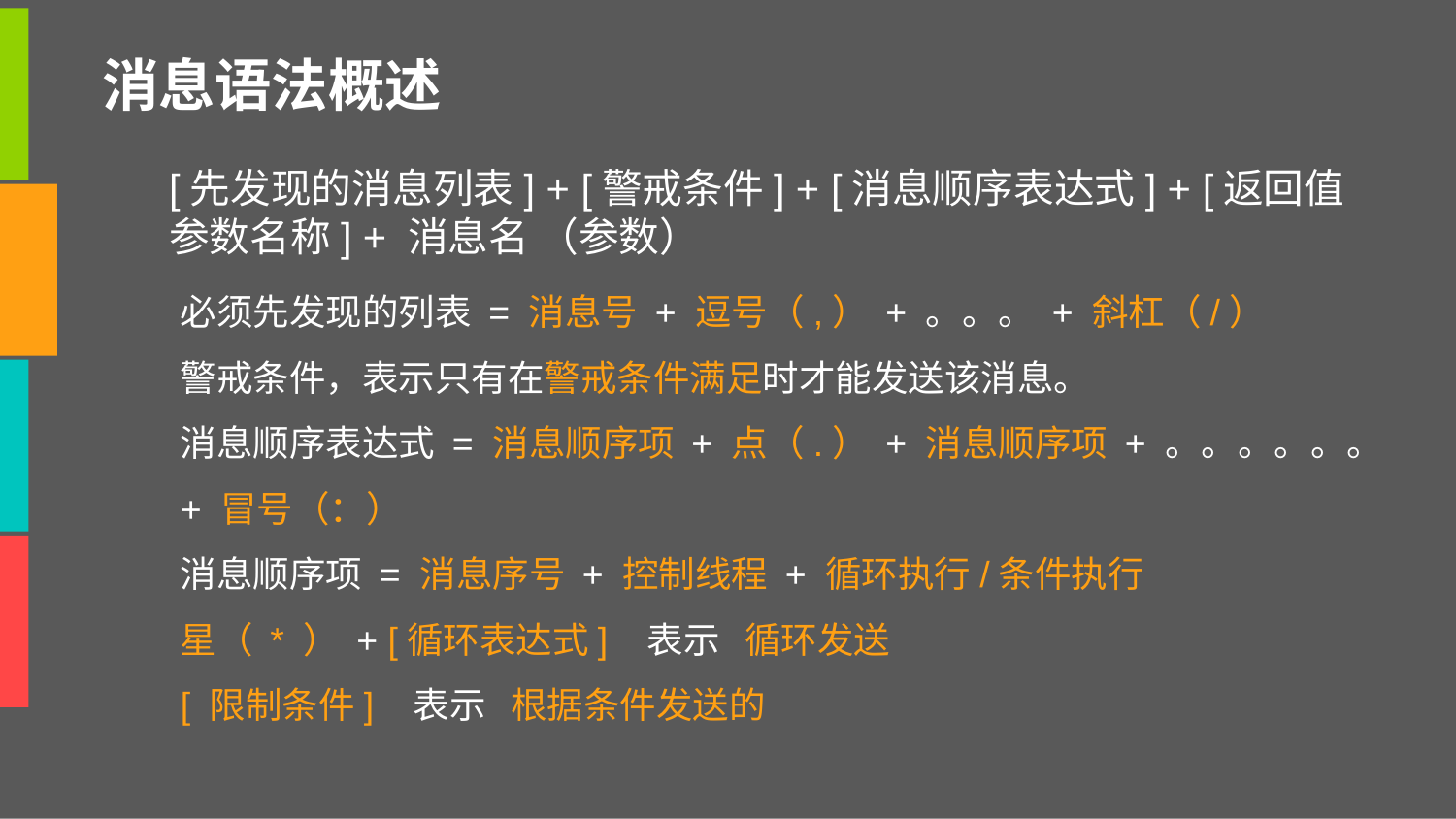

消息语法概述
[先发现的消息列表] + [警戒条件] + [消息顺序表达式] + [返回值参数名称] + 消息名 （参数）

必须先发现的列表 = 消息号 + 逗号（,） + 。。。 + 斜杠（/）
警戒条件，表示只有在警戒条件满足时才能发送该消息。
消息顺序表达式 = 消息顺序项 + 点（.） + 消息顺序项 + 。。。。。。
+ 冒号（：）
消息顺序项 = 消息序号 + 控制线程 + 循环执行/条件执行
星（ * ） + [循环表达式]   表示   循环发送
[ 限制条件]   表示   根据条件发送的